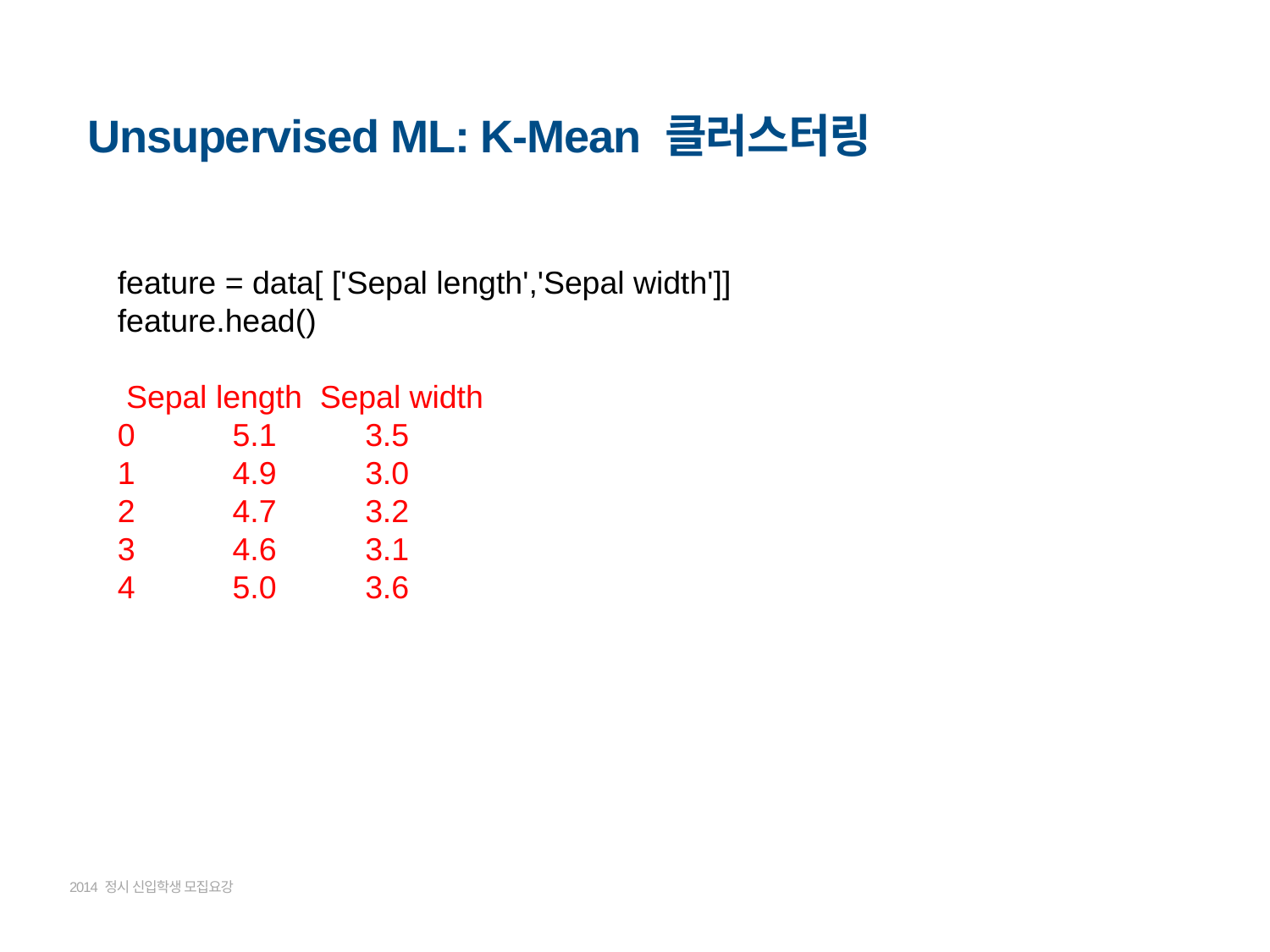

Unsupervised ML: K-Mean 클러스터링
feature = data[ ['Sepal length','Sepal width']]
feature.head()

 Sepal length  Sepal width
0           5.1          3.5
1           4.9          3.0
2           4.7          3.2
3           4.6          3.1
4           5.0          3.6

2014 정시 신입학생 모집요강